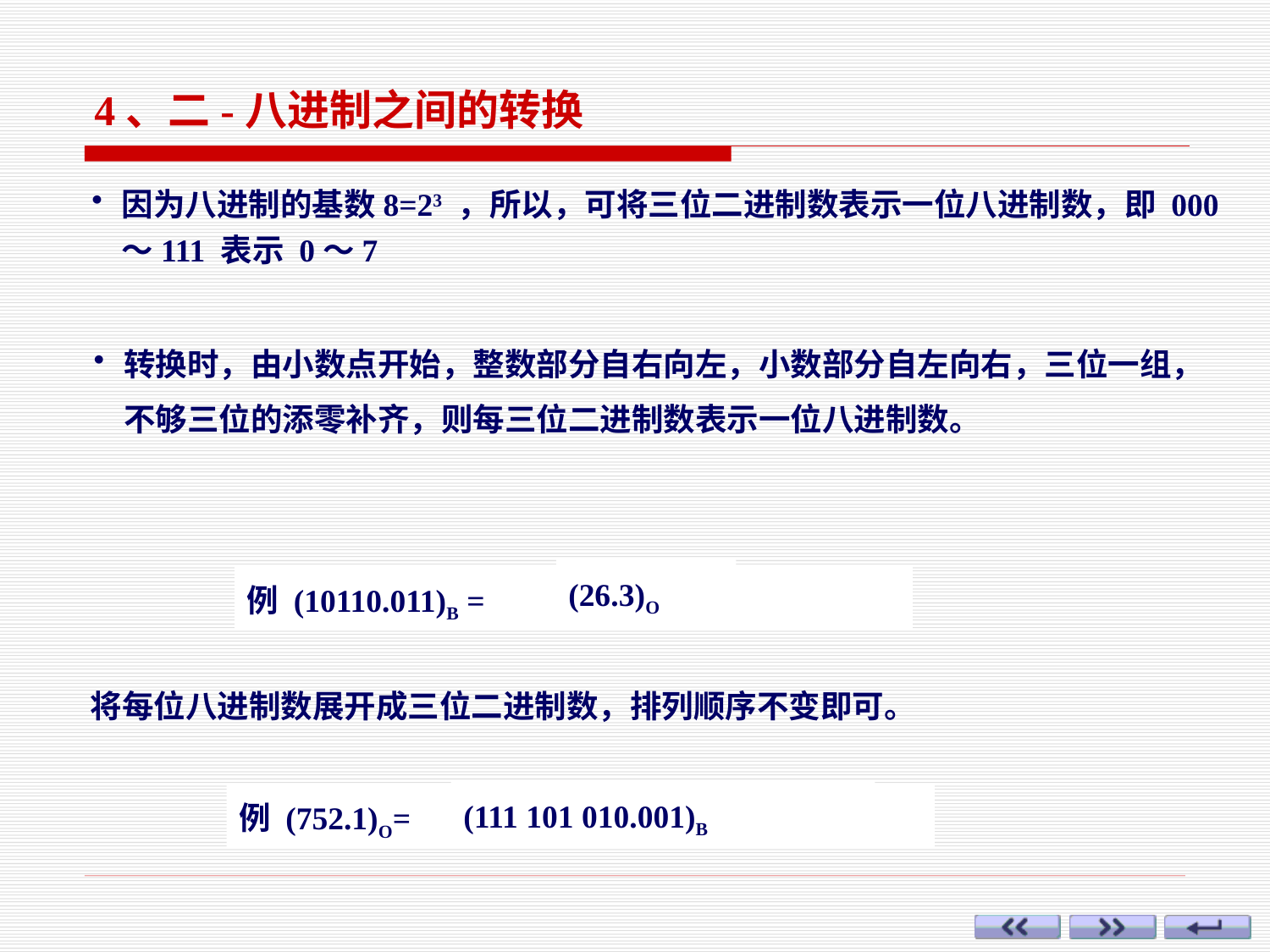

4、二-八进制之间的转换
因为八进制的基数8=23 ，所以，可将三位二进制数表示一位八进制数，即 000～111 表示 0～7
转换时，由小数点开始，整数部分自右向左，小数部分自左向右，三位一组，不够三位的添零补齐，则每三位二进制数表示一位八进制数。
(26.3)O
例 (10110.011)B =
将每位八进制数展开成三位二进制数，排列顺序不变即可。
(111 101 010.001)B
例 (752.1)O=